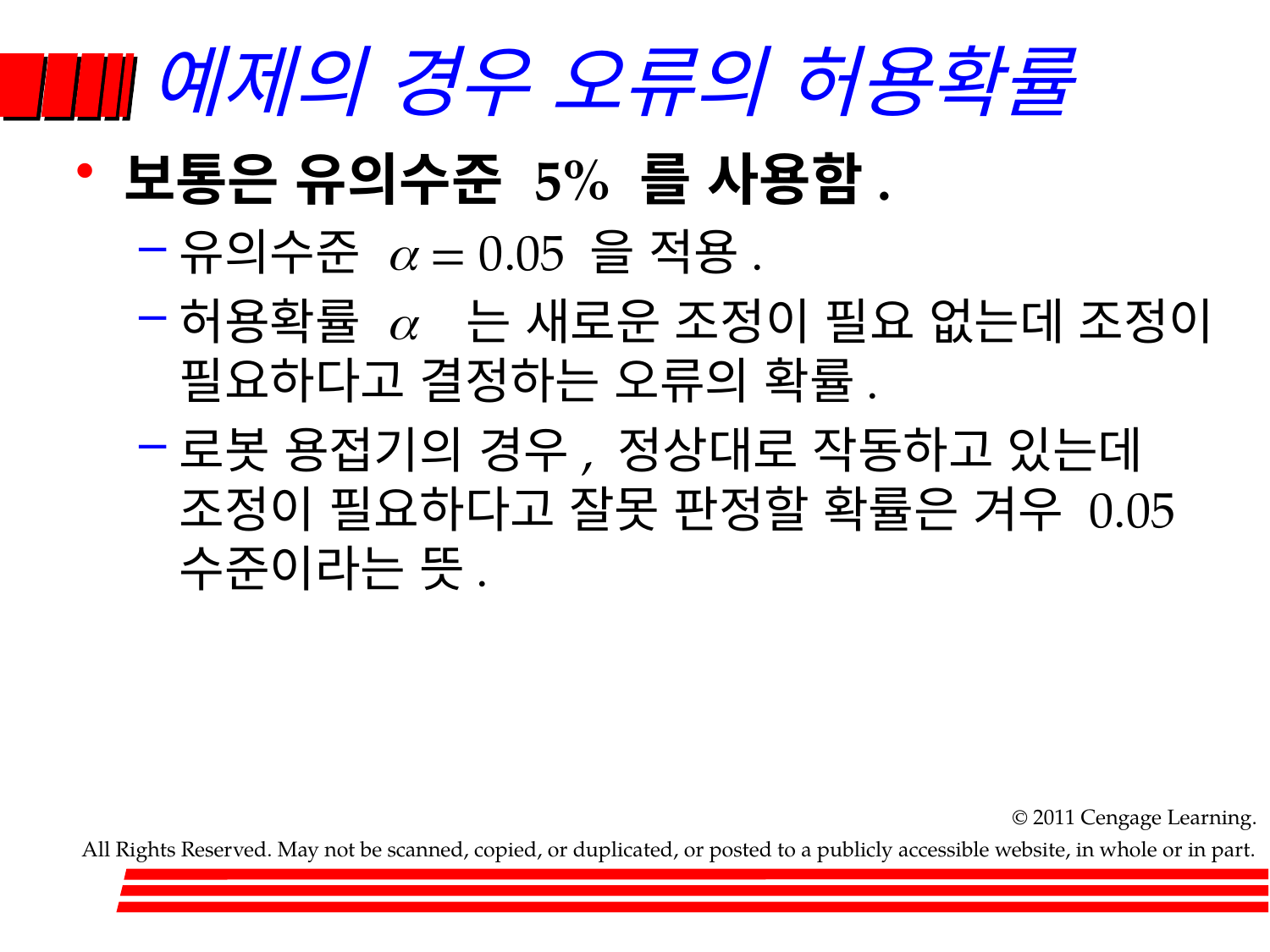

# 예제의 경우 오류의 허용확률
보통은 유의수준 5% 를 사용함.
유의수준 α = 0.05 을 적용.
허용확률 α  는 새로운 조정이 필요 없는데 조정이 필요하다고 결정하는 오류의 확률.
로봇 용접기의 경우, 정상대로 작동하고 있는데 조정이 필요하다고 잘못 판정할 확률은 겨우 0.05 수준이라는 뜻.
		           © 2011 Cengage Learning.
All Rights Reserved. May not be scanned, copied, or duplicated, or posted to a publicly accessible website, in whole or in part.